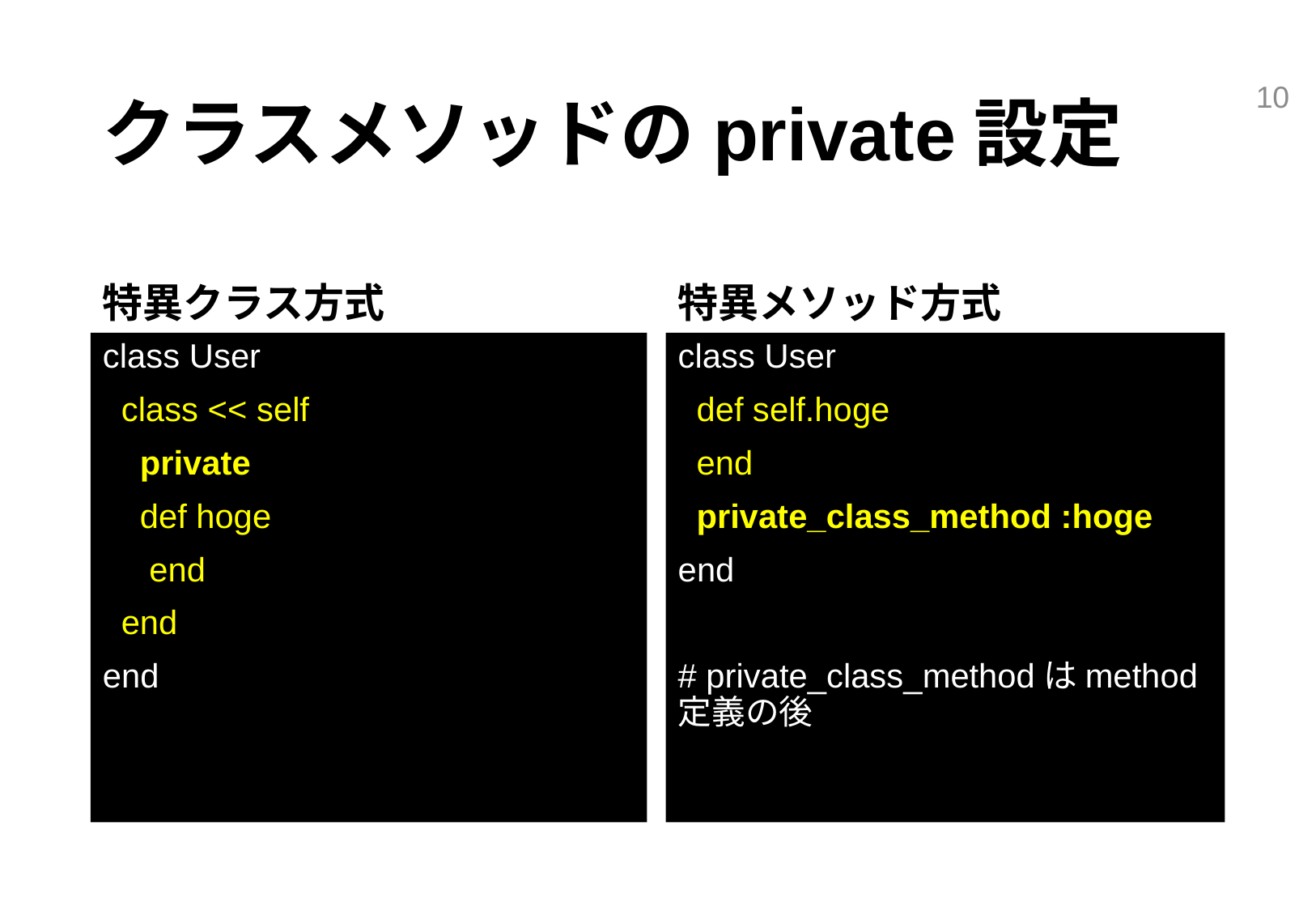

10
# クラスメソッドのprivate設定
特異クラス方式
特異メソッド方式
class User
  class << self
    private
    def hoge
     end
  end
end
class User
  def self.hoge
  end
  private_class_method :hoge
end

# private_class_methodはmethod定義の後